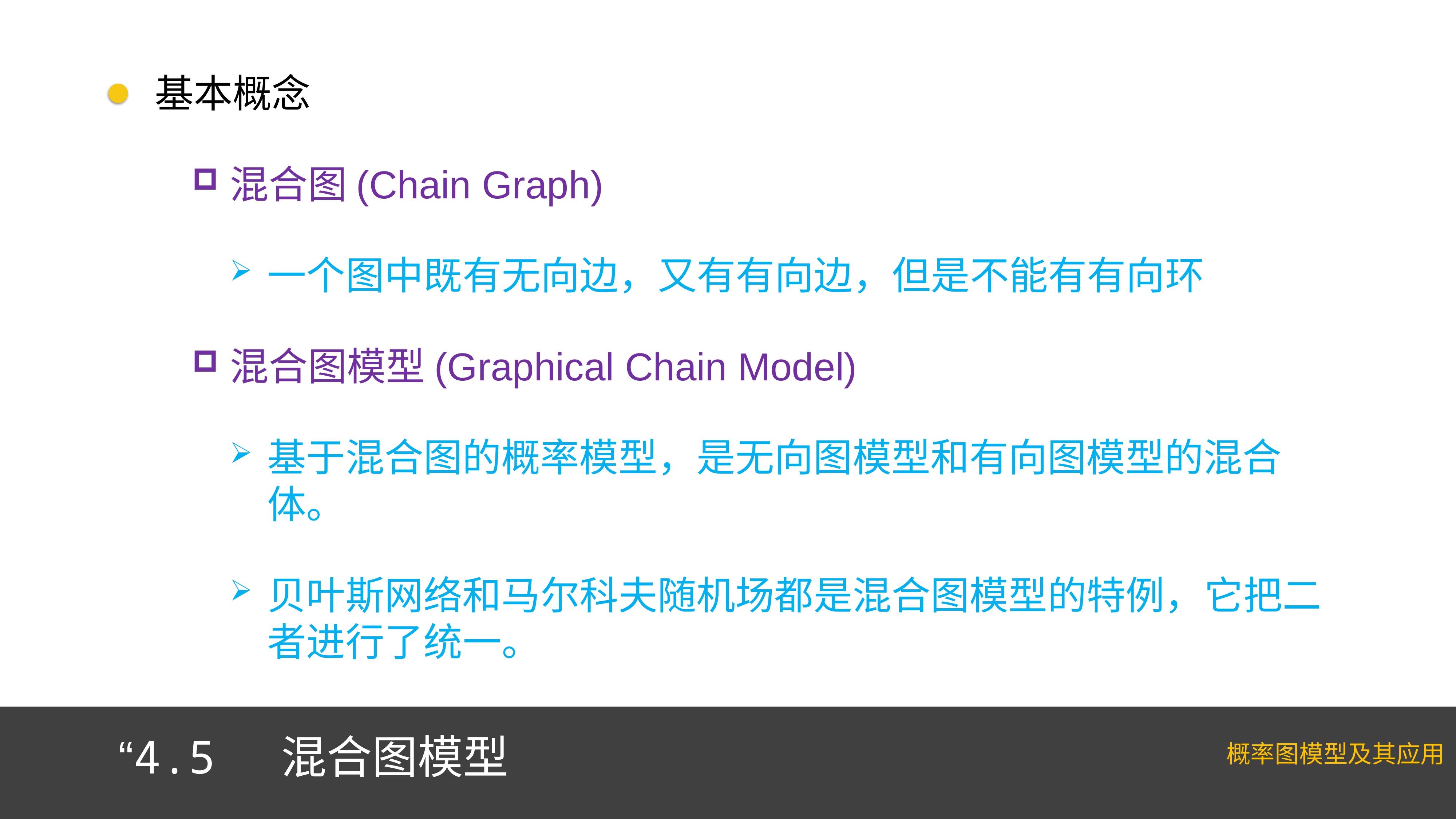

基本概念
混合图(Chain Graph)
一个图中既有无向边，又有有向边，但是不能有有向环
混合图模型(Graphical Chain Model)
基于混合图的概率模型，是无向图模型和有向图模型的混合体。
贝叶斯网络和马尔科夫随机场都是混合图模型的特例，它把二者进行了统一。

“4.5  混合图模型